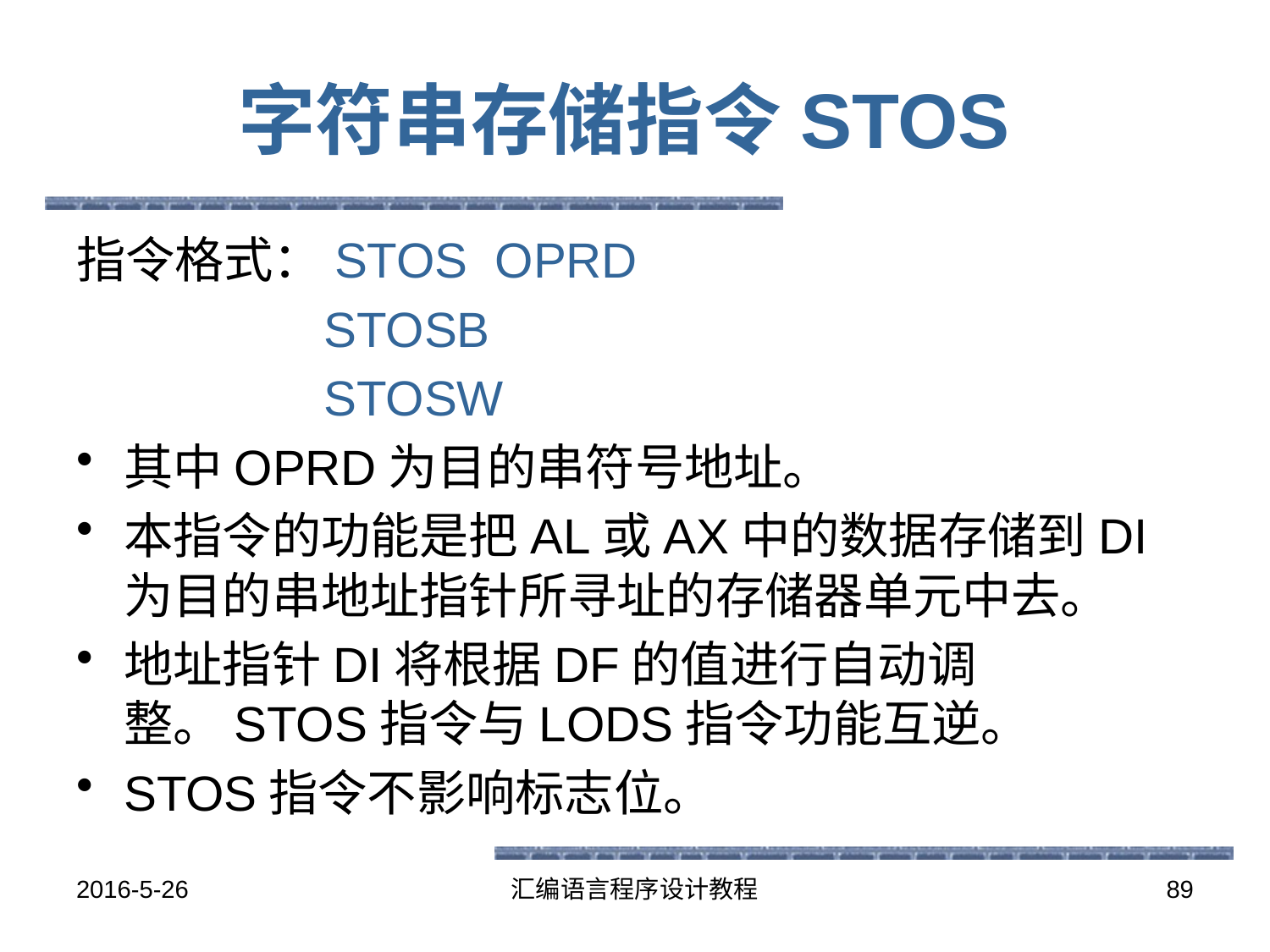

# 字符串存储指令STOS
指令格式：STOS  OPRD
                  STOSB
                  STOSW
其中OPRD为目的串符号地址。
本指令的功能是把AL或AX中的数据存储到DI为目的串地址指针所寻址的存储器单元中去。
地址指针DI将根据DF的值进行自动调整。STOS指令与LODS指令功能互逆。
STOS指令不影响标志位。
2016-5-26
汇编语言程序设计教程
89